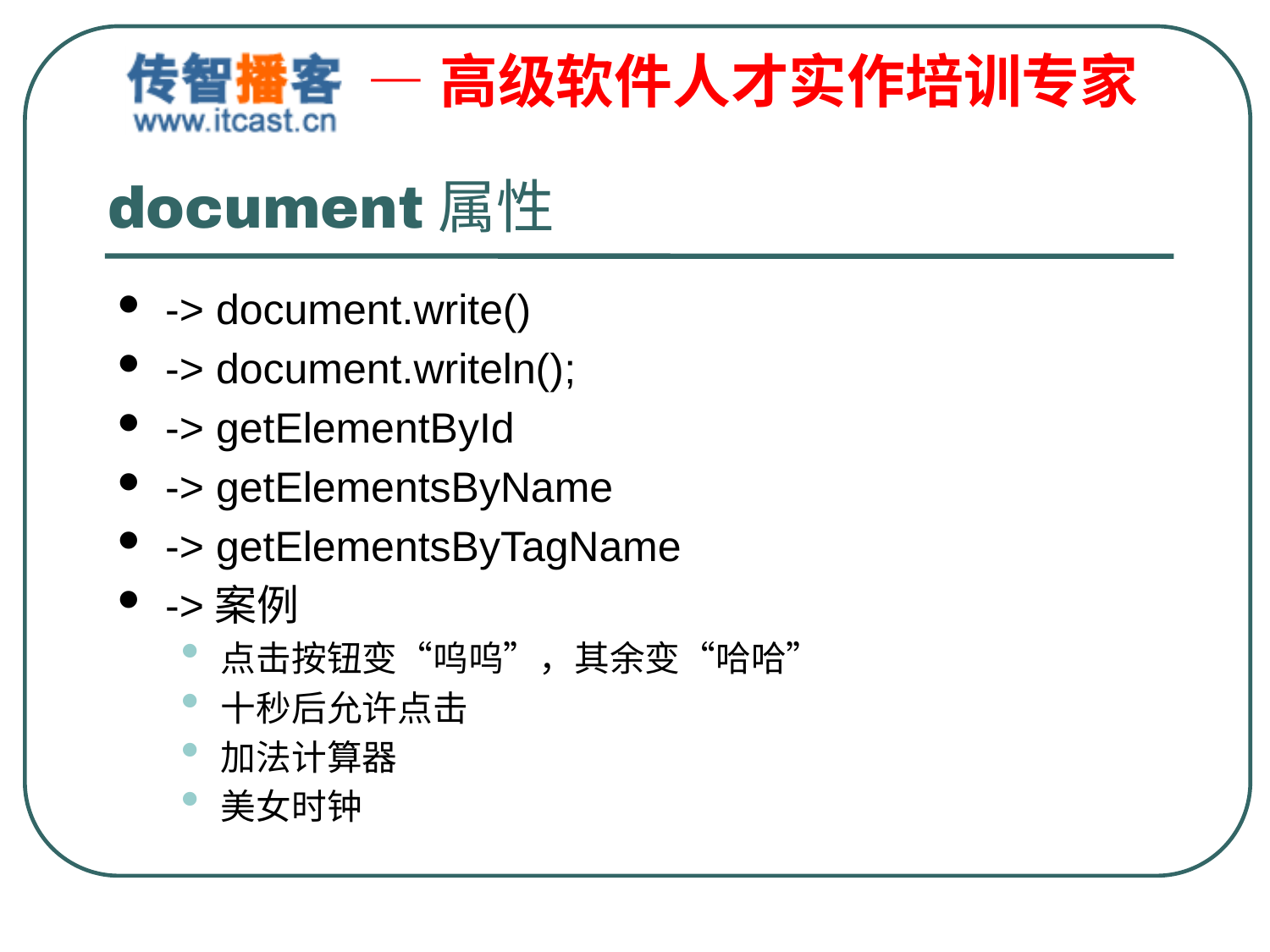

# document属性
-> document.write()
-> document.writeln();
-> getElementById
-> getElementsByName
-> getElementsByTagName
->案例
点击按钮变“呜呜”，其余变“哈哈”
十秒后允许点击
加法计算器
美女时钟